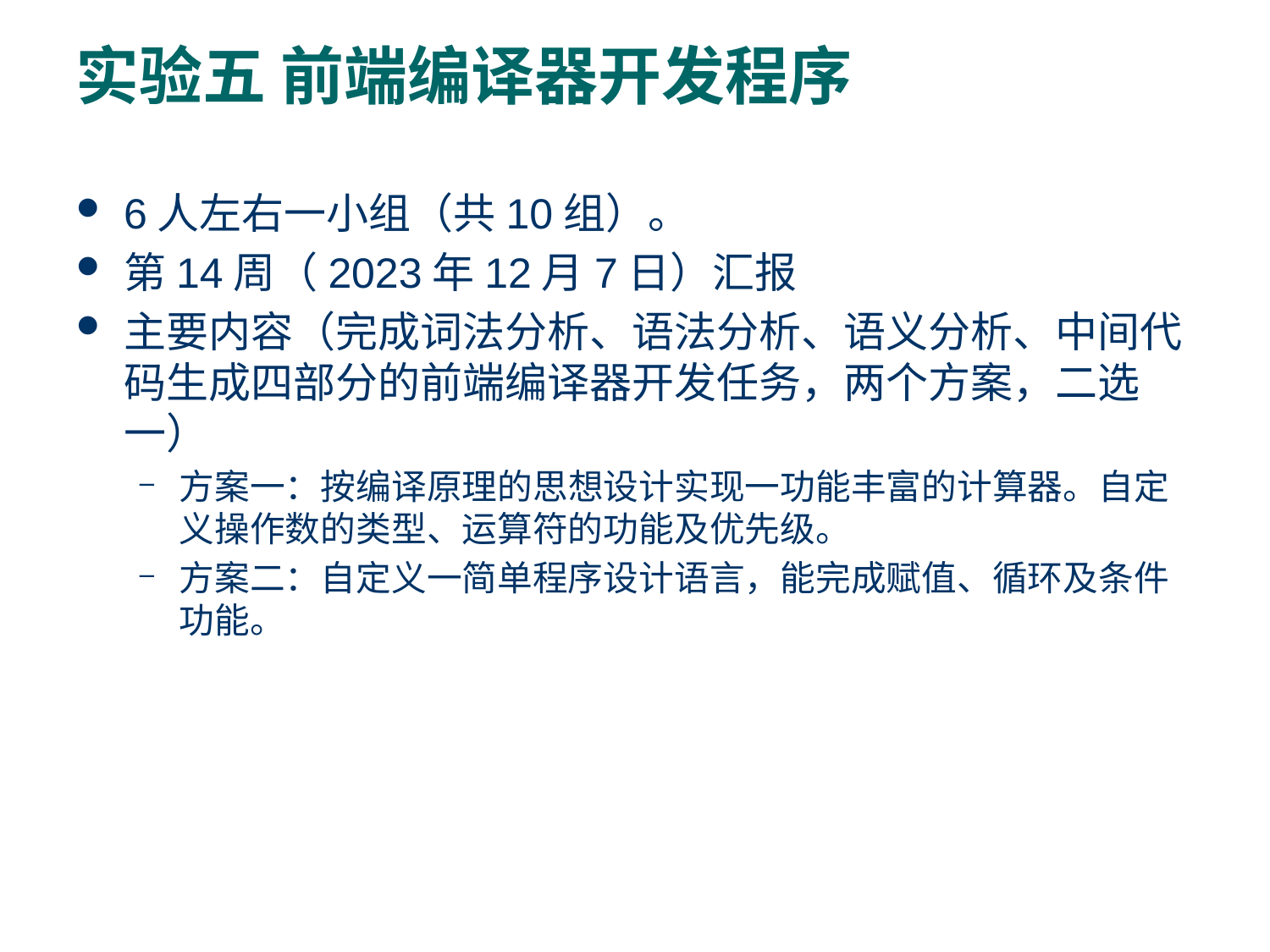

# 实验五 前端编译器开发程序
6人左右一小组（共10组）。
第14周（2023年12月7日）汇报
主要内容（完成词法分析、语法分析、语义分析、中间代码生成四部分的前端编译器开发任务，两个方案，二选一）
方案一：按编译原理的思想设计实现一功能丰富的计算器。自定义操作数的类型、运算符的功能及优先级。
方案二：自定义一简单程序设计语言，能完成赋值、循环及条件功能。